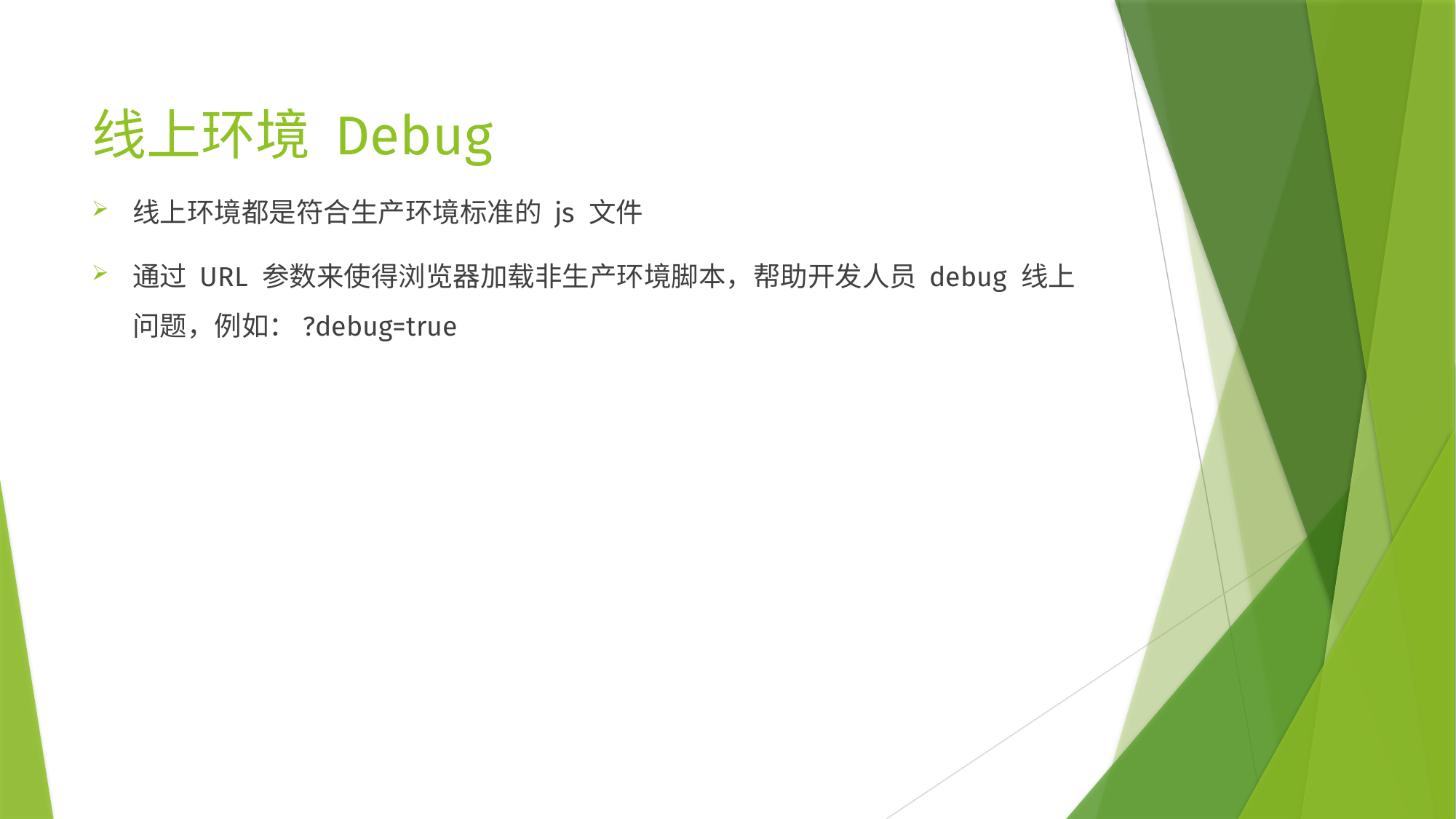

# 线上环境 Debug
线上环境都是符合生产环境标准的 js 文件
通过 URL 参数来使得浏览器加载非生产环境脚本，帮助开发人员 debug 线上问题，例如：?debug=true